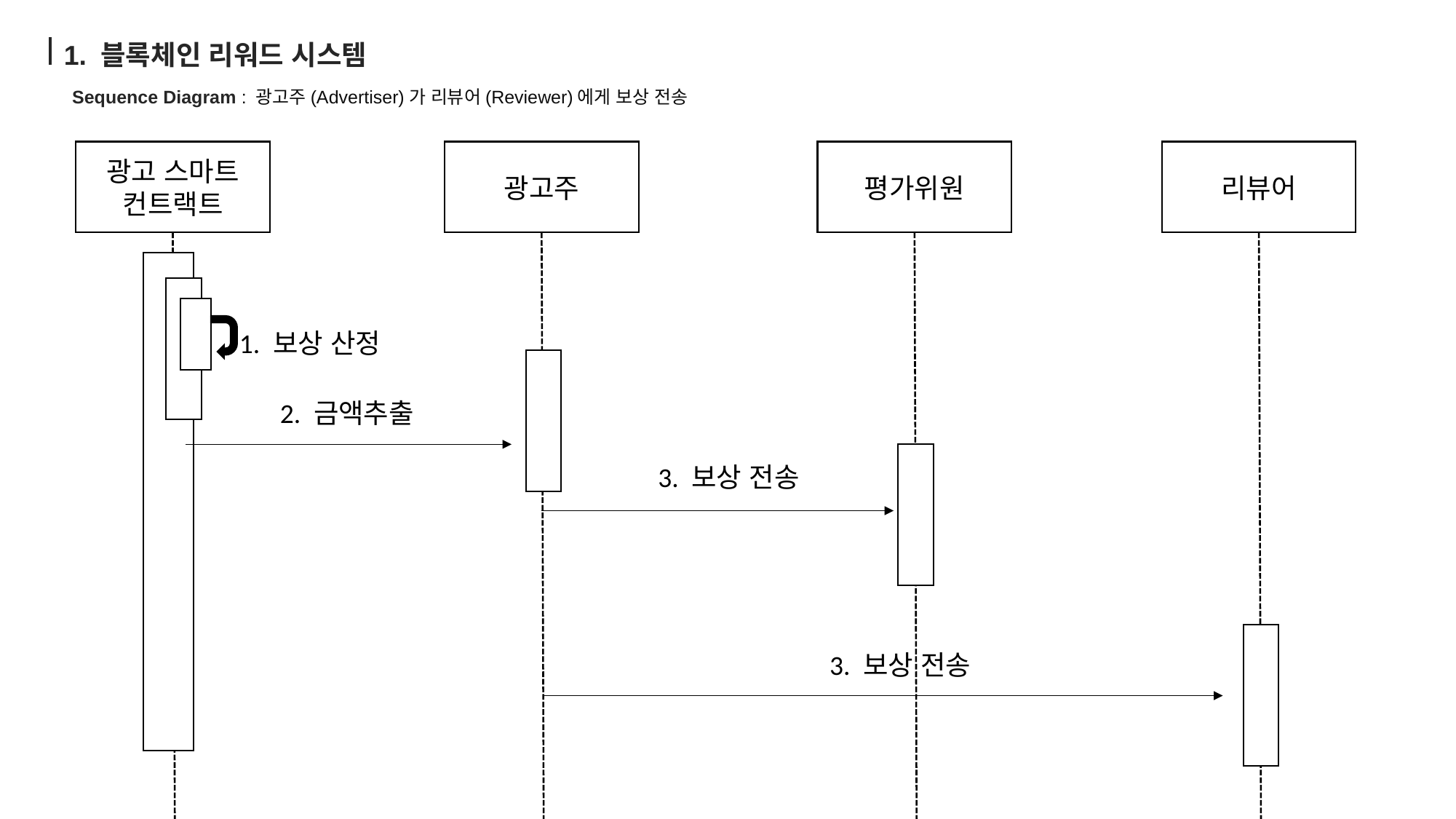

1. 블록체인 리워드 시스템
Sequence Diagram : 광고주(Advertiser)가 리뷰어(Reviewer)에게 보상 전송
광고 스마트
컨트랙트
광고주
평가위원
리뷰어

1. 보상 산정

2. 금액추출

3. 보상 전송

3. 보상 전송